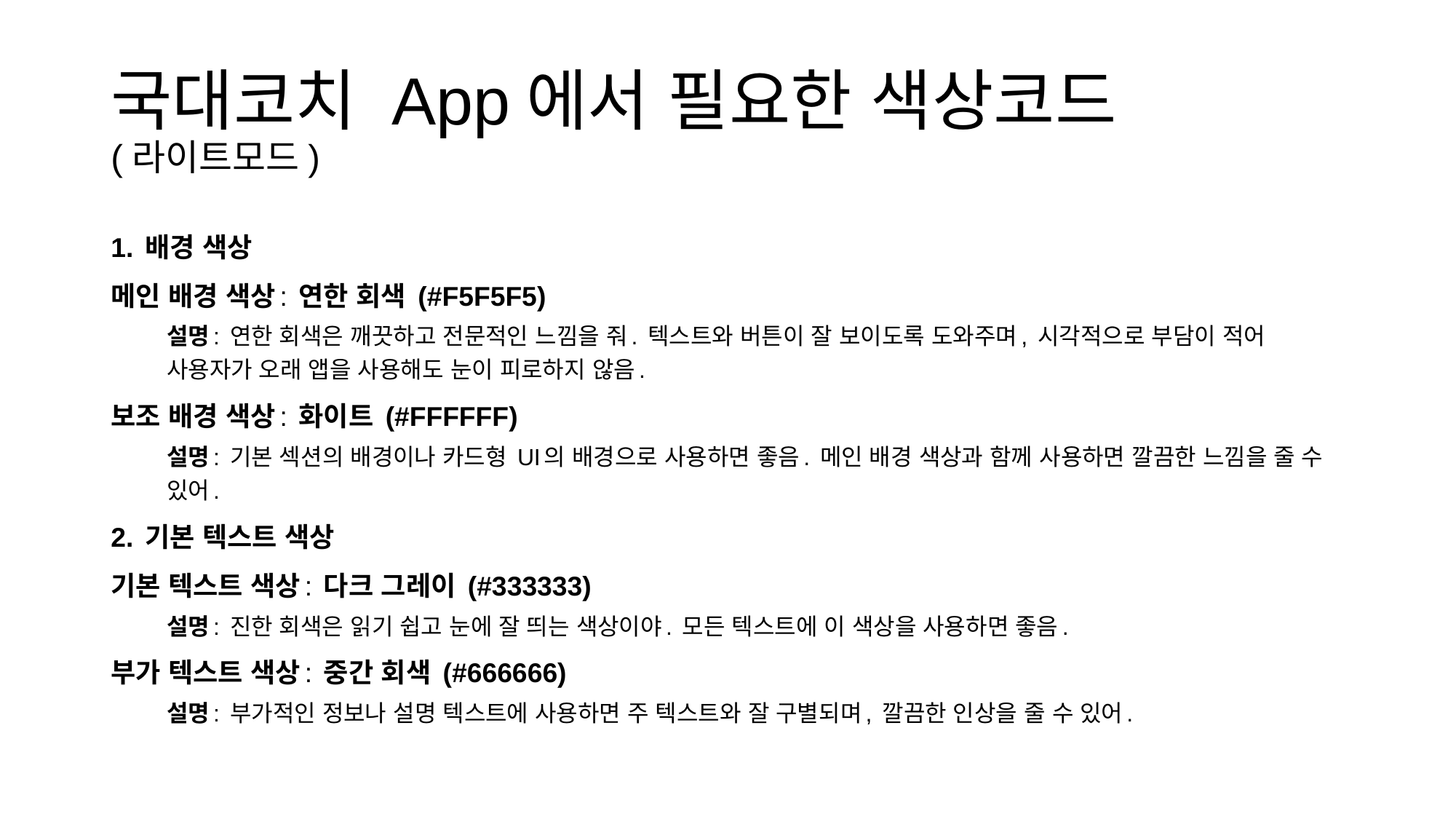

# 국대코치 App에서 필요한 색상코드 (라이트모드)
1. 배경 색상
메인 배경 색상: 연한 회색 (#F5F5F5)
설명: 연한 회색은 깨끗하고 전문적인 느낌을 줘. 텍스트와 버튼이 잘 보이도록 도와주며, 시각적으로 부담이 적어 사용자가 오래 앱을 사용해도 눈이 피로하지 않음.
보조 배경 색상: 화이트 (#FFFFFF)
설명: 기본 섹션의 배경이나 카드형 UI의 배경으로 사용하면 좋음. 메인 배경 색상과 함께 사용하면 깔끔한 느낌을 줄 수 있어.
2. 기본 텍스트 색상
기본 텍스트 색상: 다크 그레이 (#333333)
설명: 진한 회색은 읽기 쉽고 눈에 잘 띄는 색상이야. 모든 텍스트에 이 색상을 사용하면 좋음.
부가 텍스트 색상: 중간 회색 (#666666)
설명: 부가적인 정보나 설명 텍스트에 사용하면 주 텍스트와 잘 구별되며, 깔끔한 인상을 줄 수 있어.